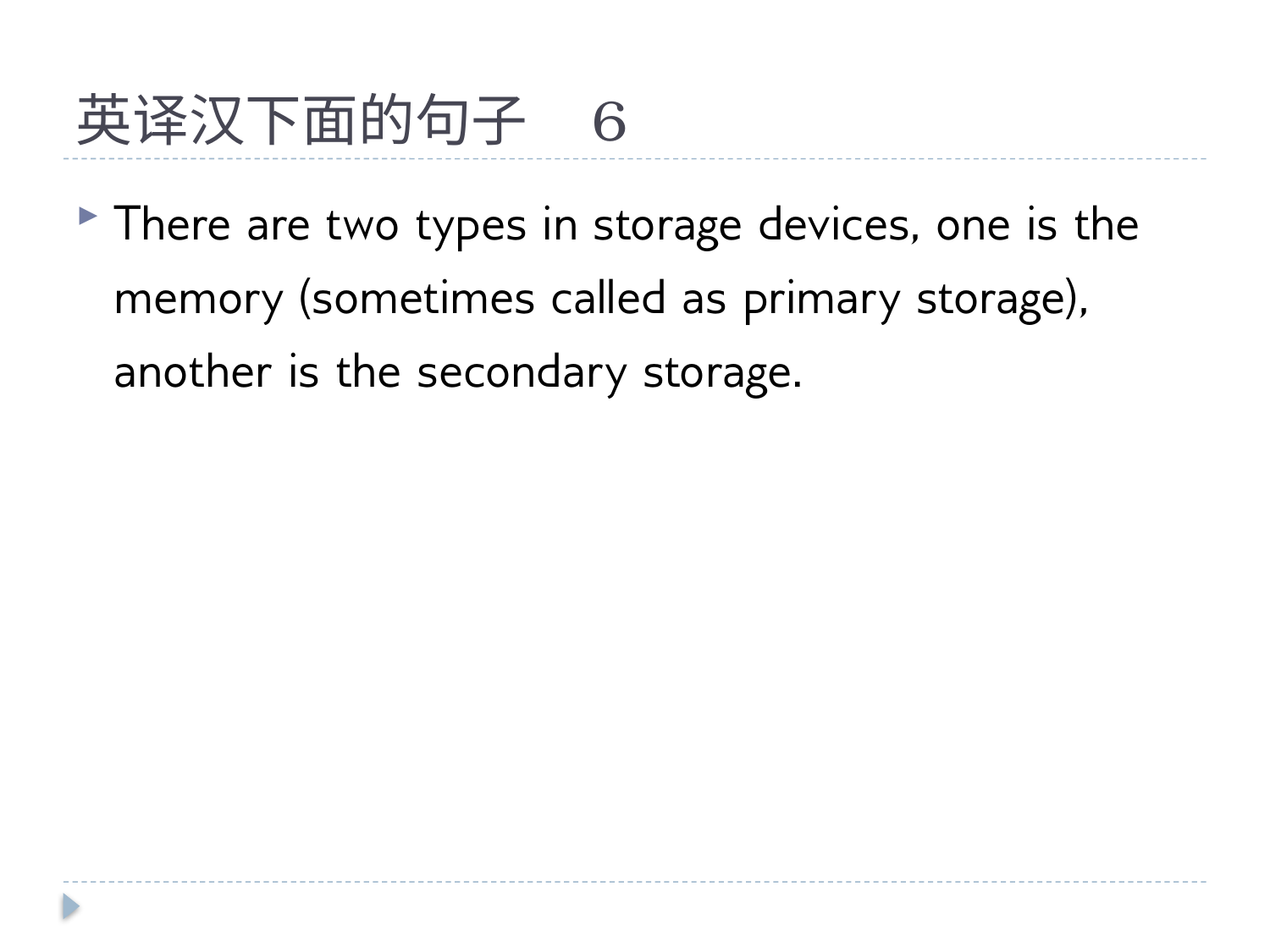

# 英译汉下面的句子    6
There are two types in storage devices, one is the memory (sometimes called as primary storage), another is the secondary storage.